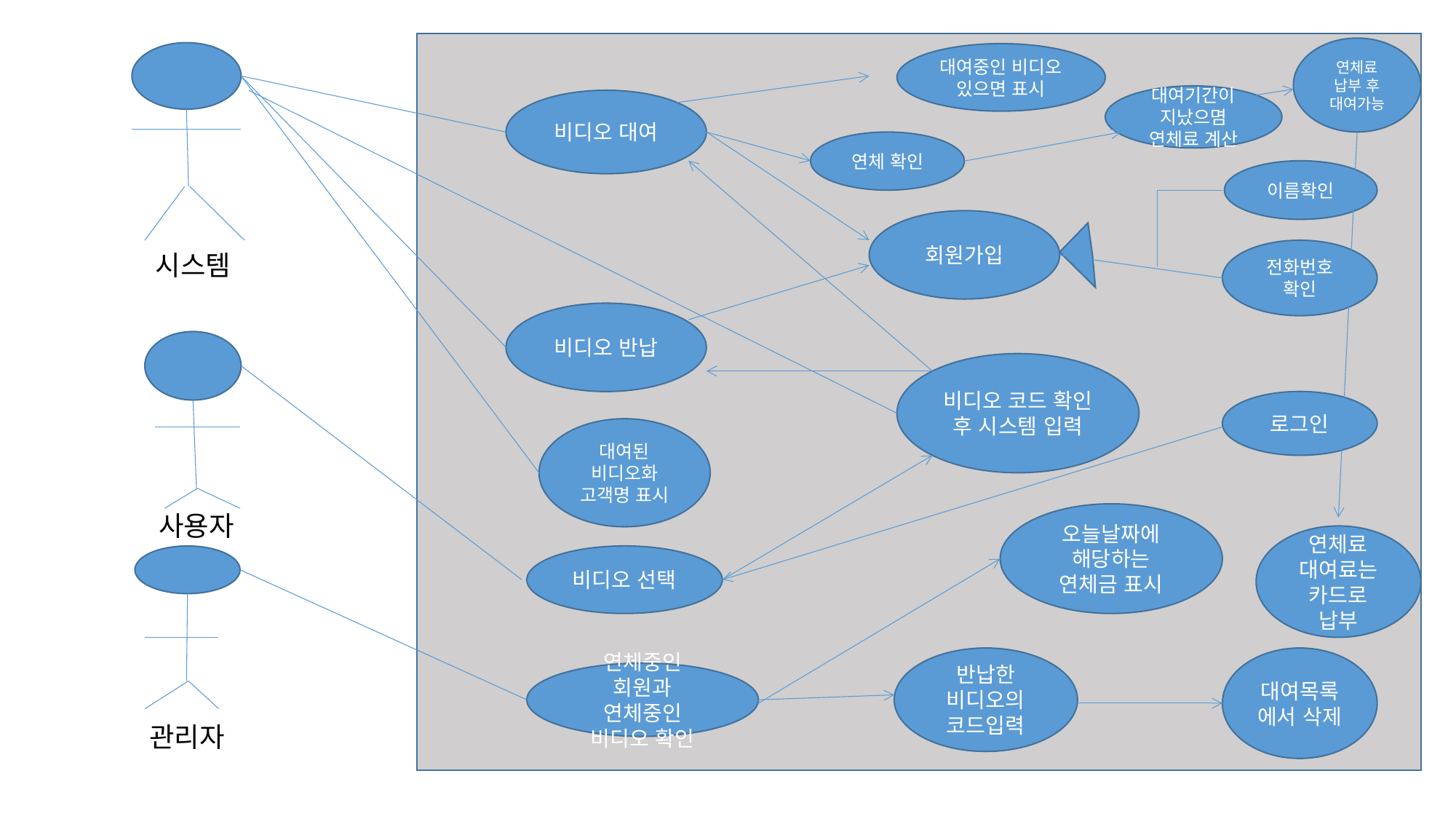

연체료 납부 후 대여가능

대여중인 비디오 있으면 표시
대여기간이 지났으몀 연체료 계산
비디오 대여
연체 확인
이름확인
회원가입

전화번호 확인
시스템
비디오 반납

비디오 코드 확인 후 시스템 입력
로그인
대여된 비디오화 고객명 표시
사용자
오늘날짜에 해당하는 연체금 표시
연체료 대여료는 카드로 납부

비디오 선택
반납한 비디오의 코드입력
대여목록에서 삭제
연체중인 회원과 연체중인 비디오 확인
관리자